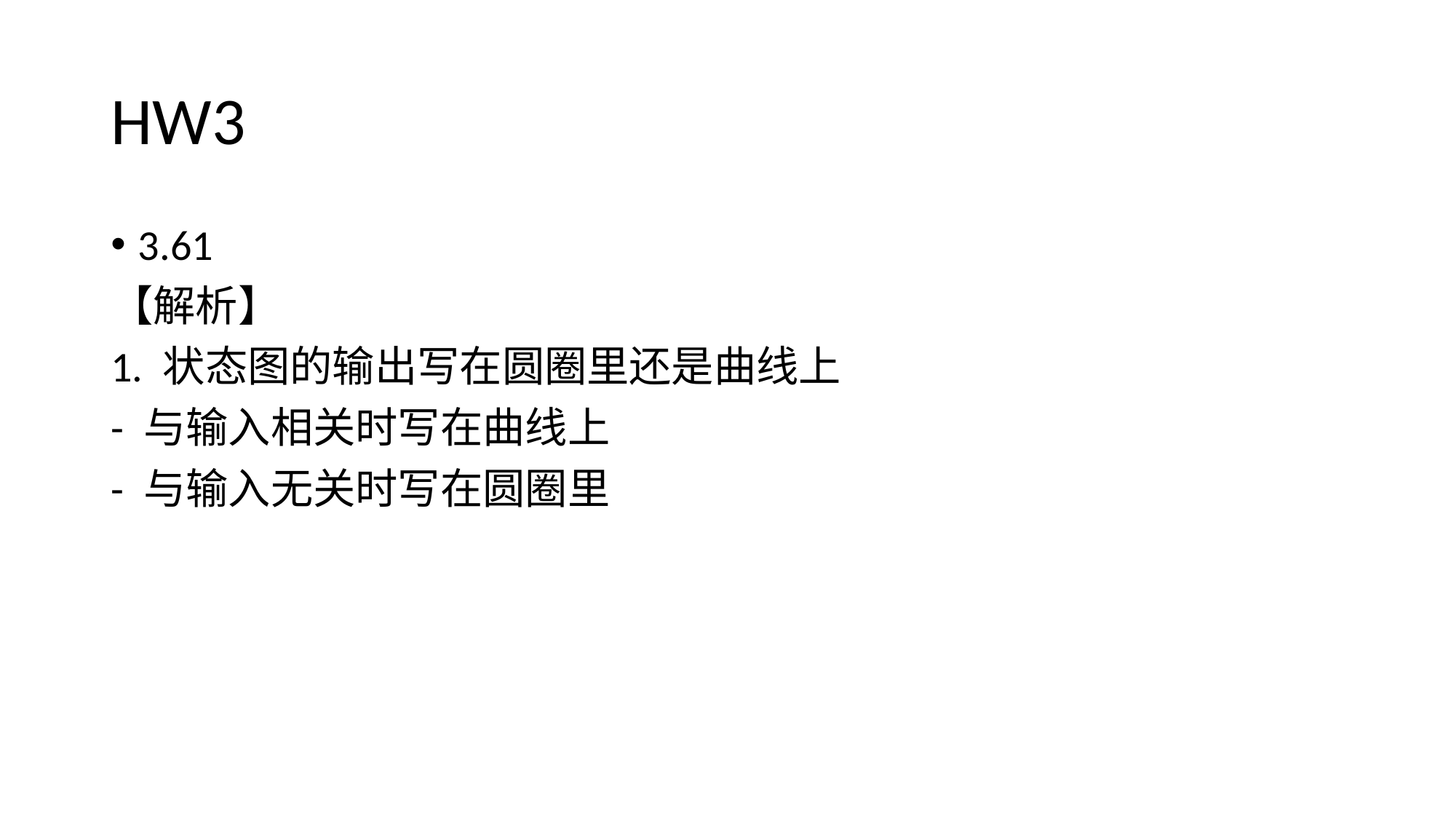

# HW3
3.61
【解析】
1. 状态图的输出写在圆圈里还是曲线上
- 与输入相关时写在曲线上
- 与输入无关时写在圆圈里